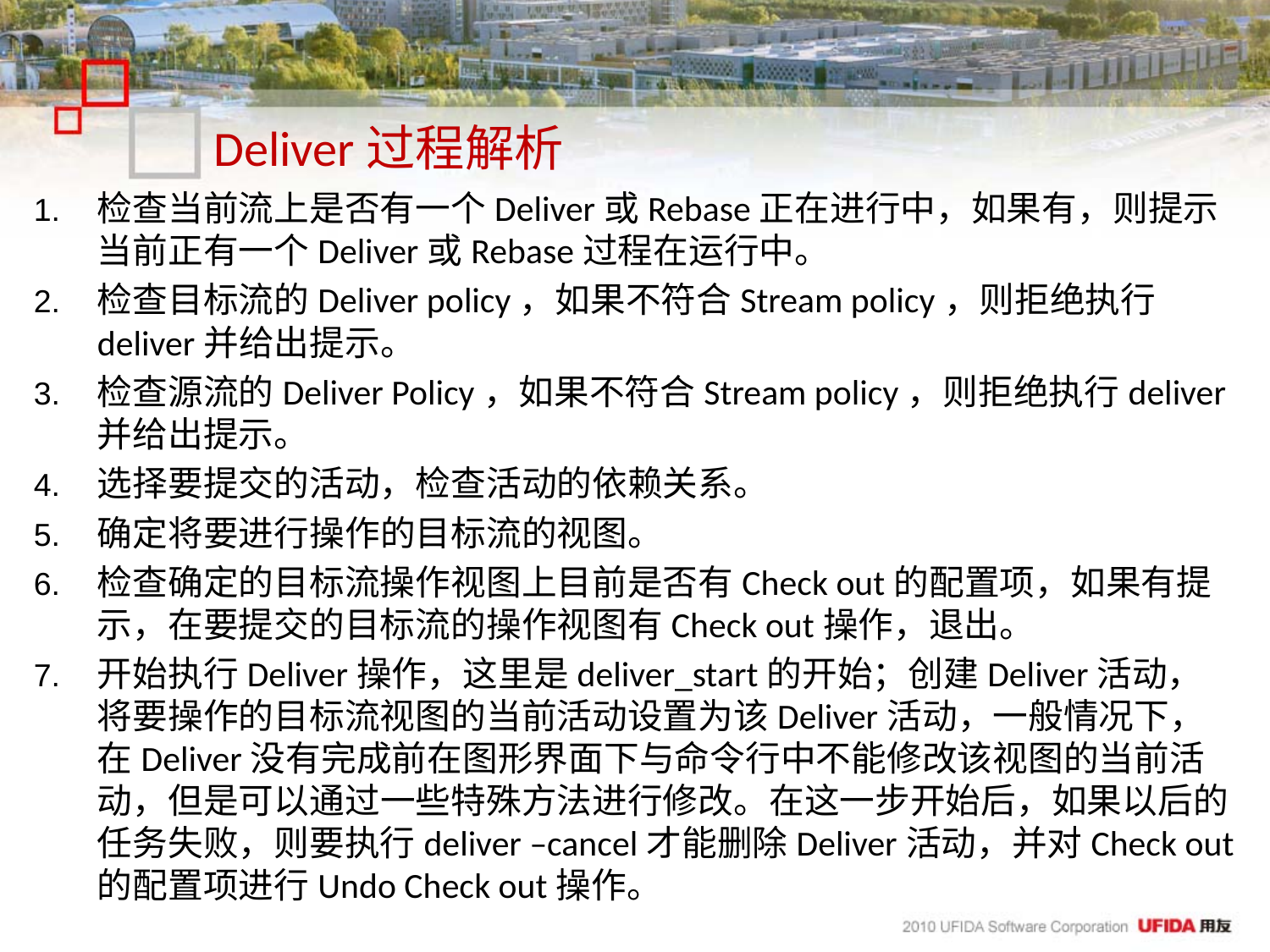

# Deliver过程解析
检查当前流上是否有一个Deliver或Rebase正在进行中，如果有，则提示当前正有一个Deliver或Rebase过程在运行中。
检查目标流的Deliver policy，如果不符合Stream policy，则拒绝执行deliver并给出提示。
检查源流的Deliver Policy，如果不符合Stream policy，则拒绝执行deliver并给出提示。
选择要提交的活动，检查活动的依赖关系。
确定将要进行操作的目标流的视图。
检查确定的目标流操作视图上目前是否有Check out的配置项，如果有提示，在要提交的目标流的操作视图有Check out操作，退出。
开始执行Deliver操作，这里是deliver_start的开始；创建Deliver活动，将要操作的目标流视图的当前活动设置为该Deliver活动，一般情况下，在Deliver没有完成前在图形界面下与命令行中不能修改该视图的当前活动，但是可以通过一些特殊方法进行修改。在这一步开始后，如果以后的任务失败，则要执行deliver –cancel才能删除Deliver活动，并对Check out的配置项进行Undo Check out操作。